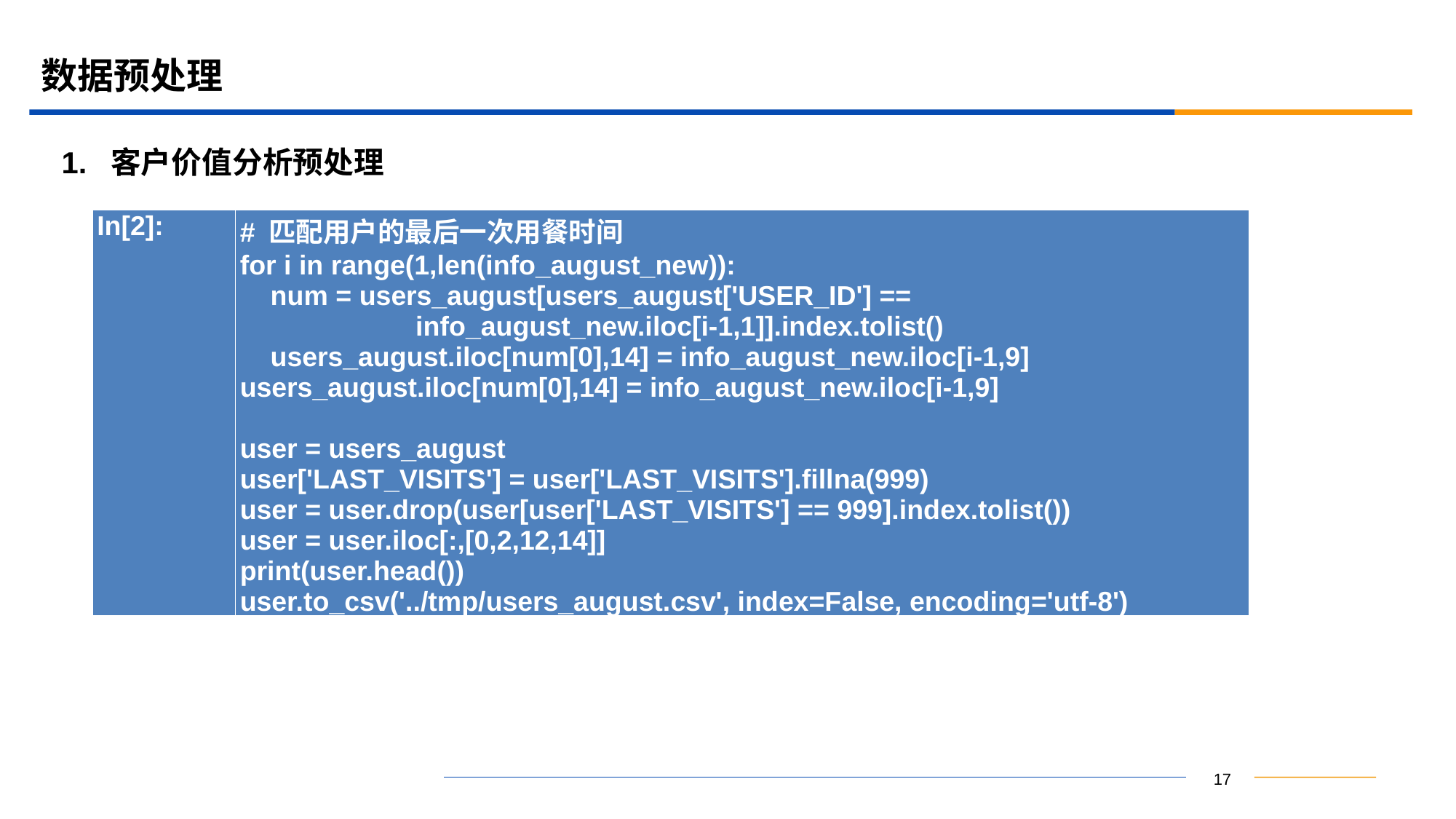

# 数据预处理
1.  客户价值分析预处理
| In[2]: | # 匹配用户的最后一次用餐时间 for i in range(1,len(info\_august\_new)): num = users\_august[users\_august['USER\_ID'] == info\_august\_new.iloc[i-1,1]].index.tolist() users\_august.iloc[num[0],14] = info\_august\_new.iloc[i-1,9] users\_august.iloc[num[0],14] = info\_august\_new.iloc[i-1,9]   user = users\_august user['LAST\_VISITS'] = user['LAST\_VISITS'].fillna(999) user = user.drop(user[user['LAST\_VISITS'] == 999].index.tolist()) user = user.iloc[:,[0,2,12,14]] print(user.head()) user.to\_csv('../tmp/users\_august.csv', index=False, encoding='utf-8') |
| --- | --- |